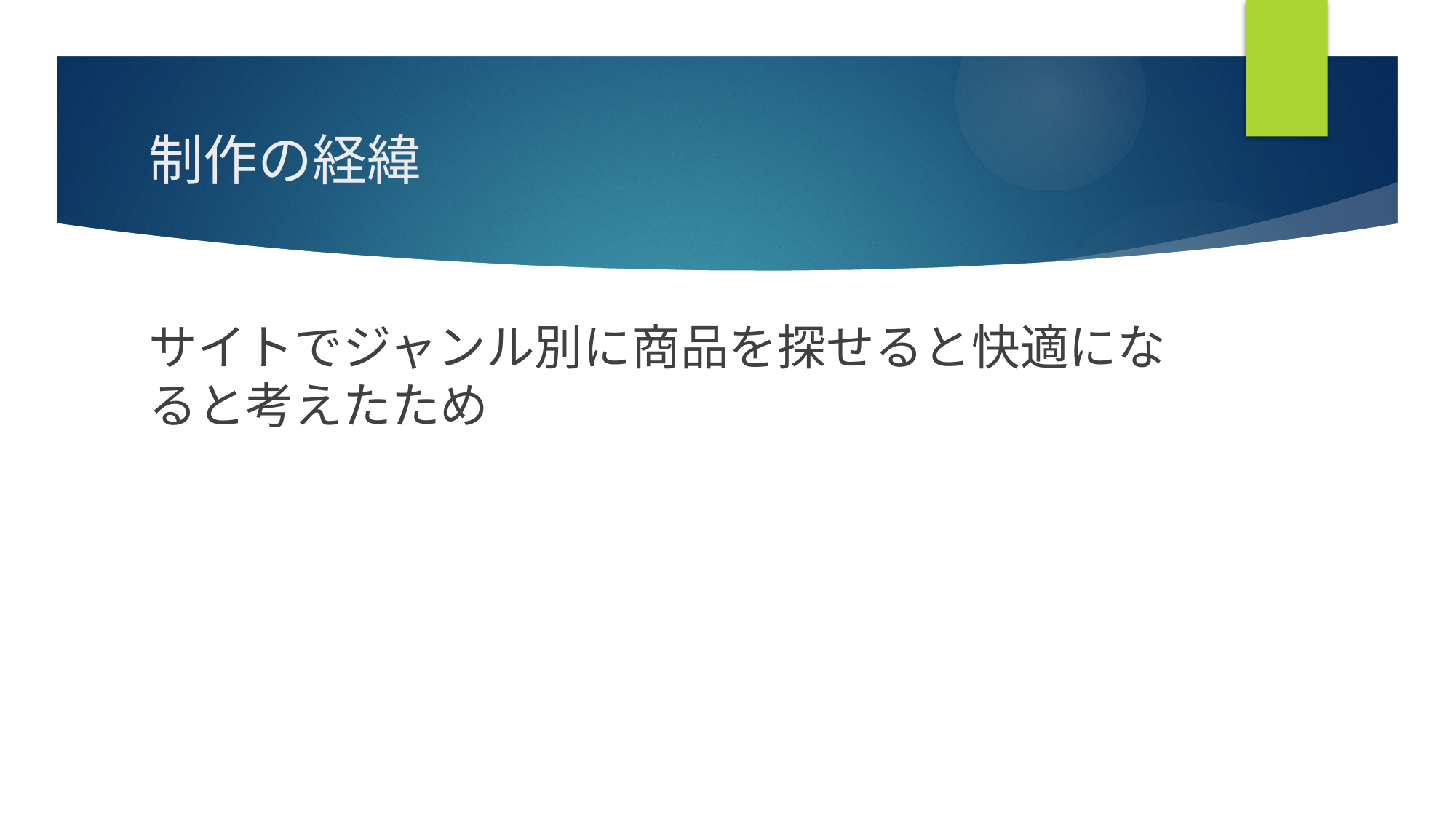

# 制作の経緯
サイトでジャンル別に商品を探せると快適になると考えたため